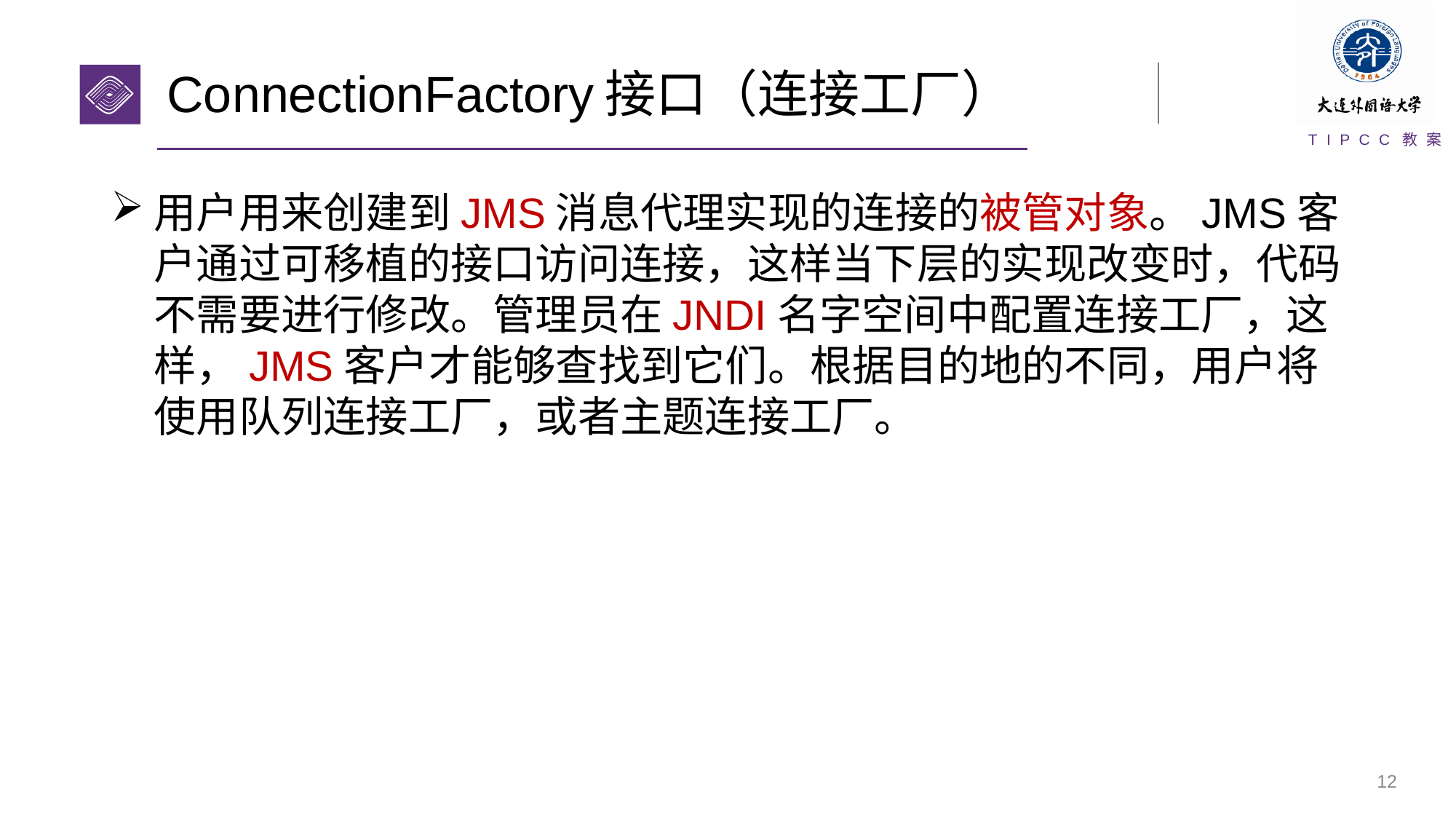

# ConnectionFactory接口（连接工厂）
用户用来创建到JMS消息代理实现的连接的被管对象。JMS客户通过可移植的接口访问连接，这样当下层的实现改变时，代码不需要进行修改。管理员在JNDI名字空间中配置连接工厂，这样，JMS客户才能够查找到它们。根据目的地的不同，用户将使用队列连接工厂，或者主题连接工厂。
12